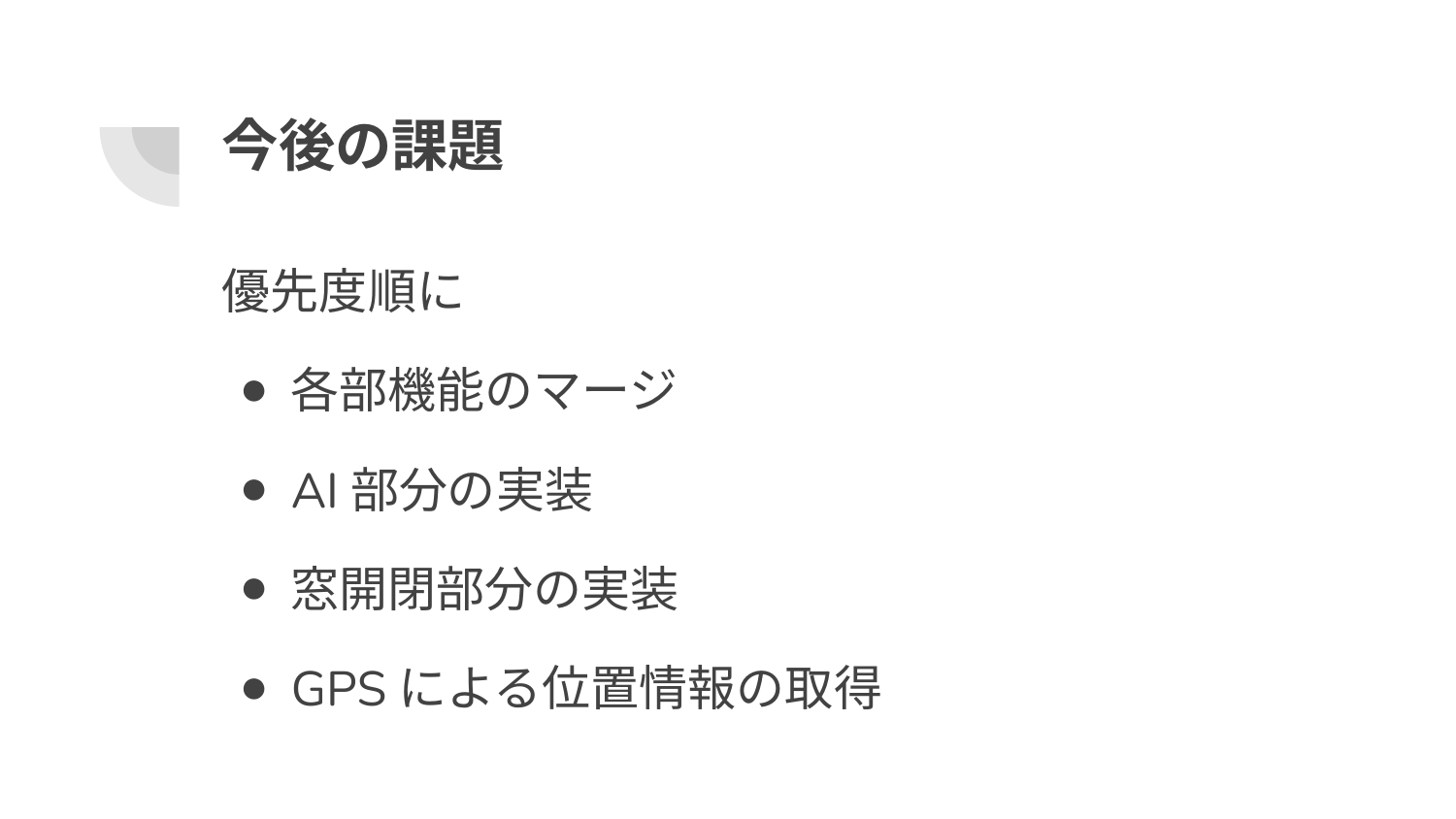

# 今後の課題
優先度順に
各部機能のマージ
AI部分の実装
窓開閉部分の実装
GPSによる位置情報の取得